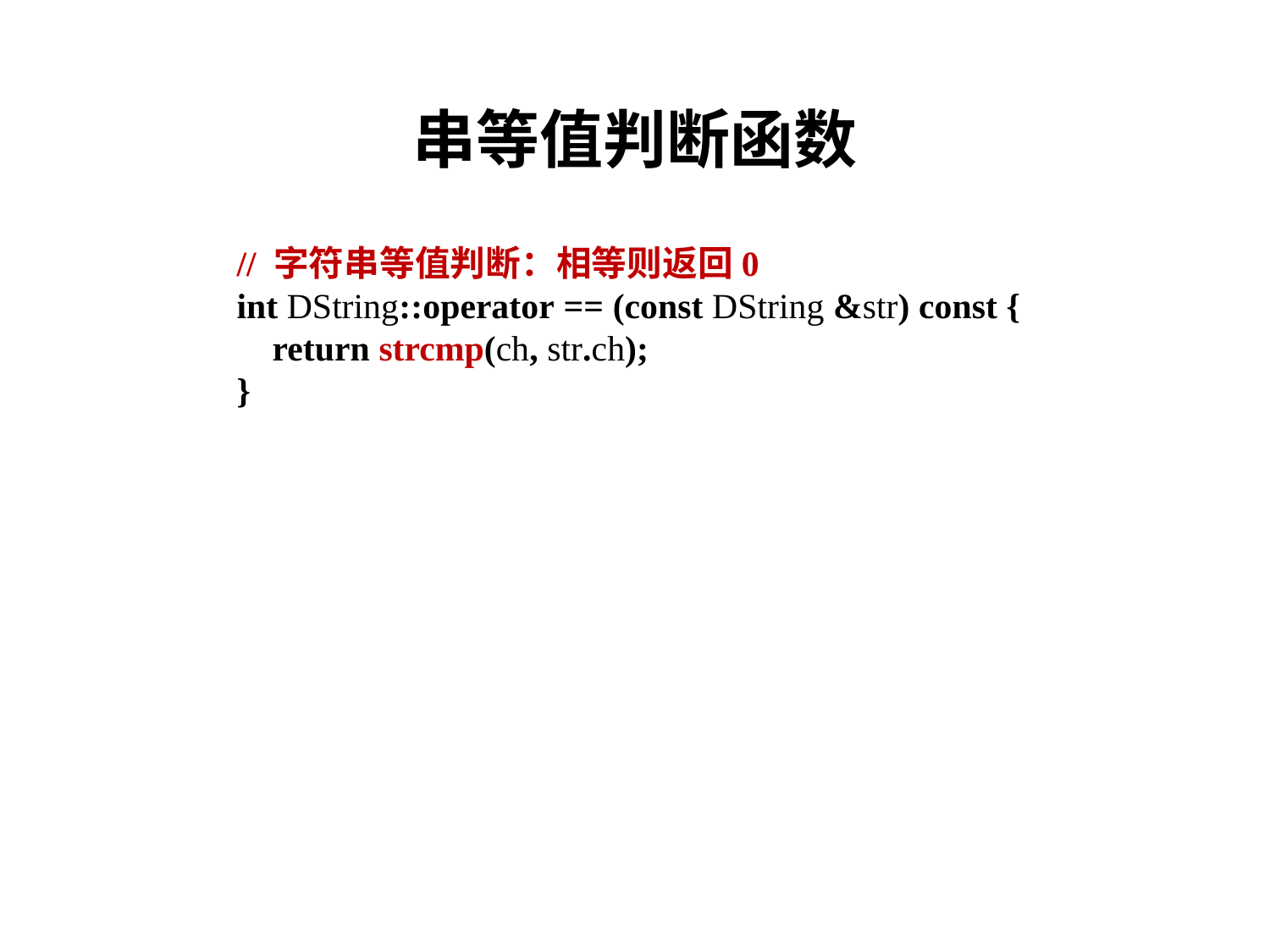

# 串等值判断函数
// 字符串等值判断：相等则返回0
int DString::operator == (const DString &str) const {
    return strcmp(ch, str.ch);
}